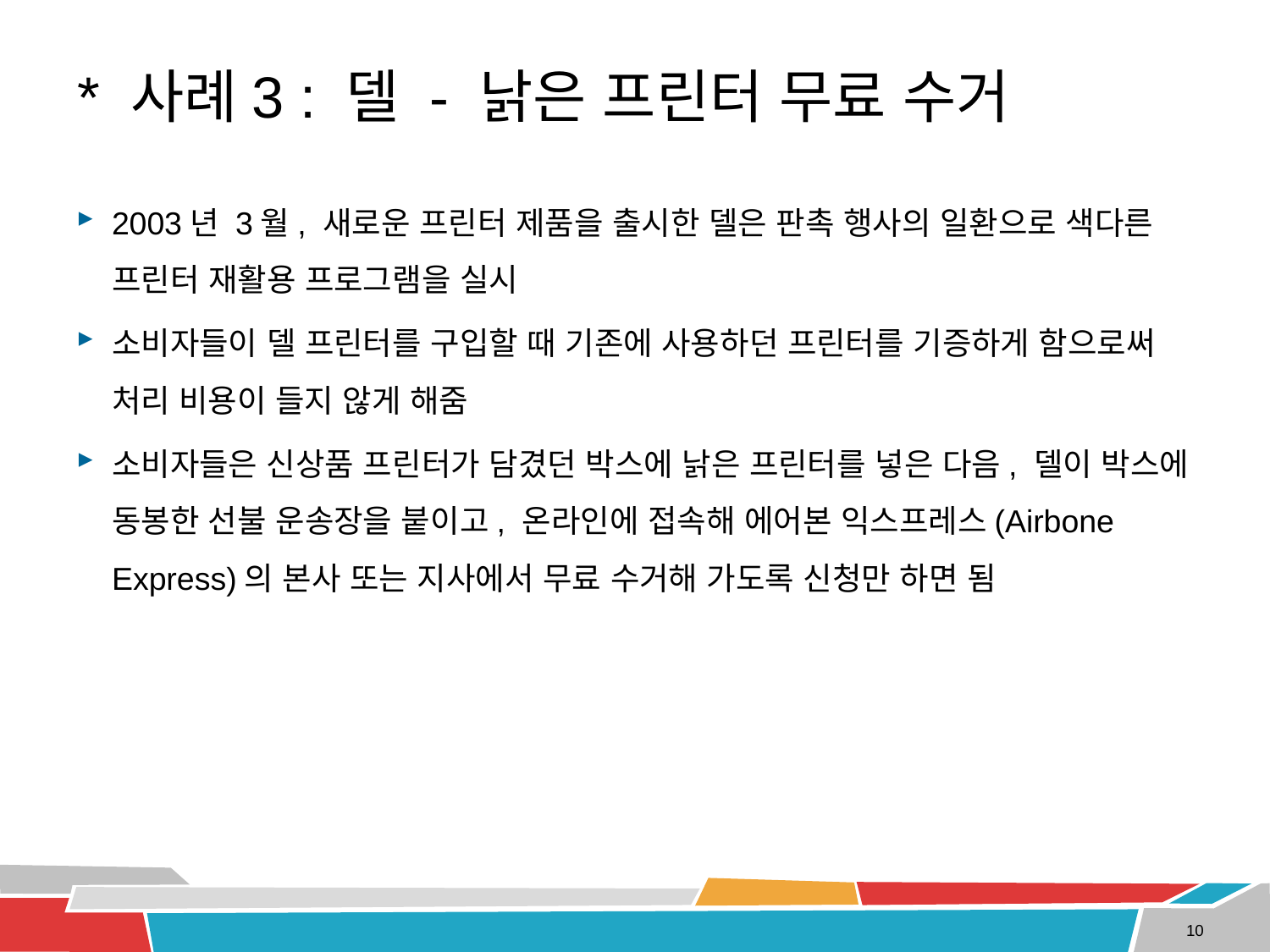

# * 사례3 : 델 - 낡은 프린터 무료 수거
2003년 3월, 새로운 프린터 제품을 출시한 델은 판촉 행사의 일환으로 색다른 프린터 재활용 프로그램을 실시
소비자들이 델 프린터를 구입할 때 기존에 사용하던 프린터를 기증하게 함으로써 처리 비용이 들지 않게 해줌
소비자들은 신상품 프린터가 담겼던 박스에 낡은 프린터를 넣은 다음, 델이 박스에 동봉한 선불 운송장을 붙이고, 온라인에 접속해 에어본 익스프레스(Airbone Express)의 본사 또는 지사에서 무료 수거해 가도록 신청만 하면 됨
10